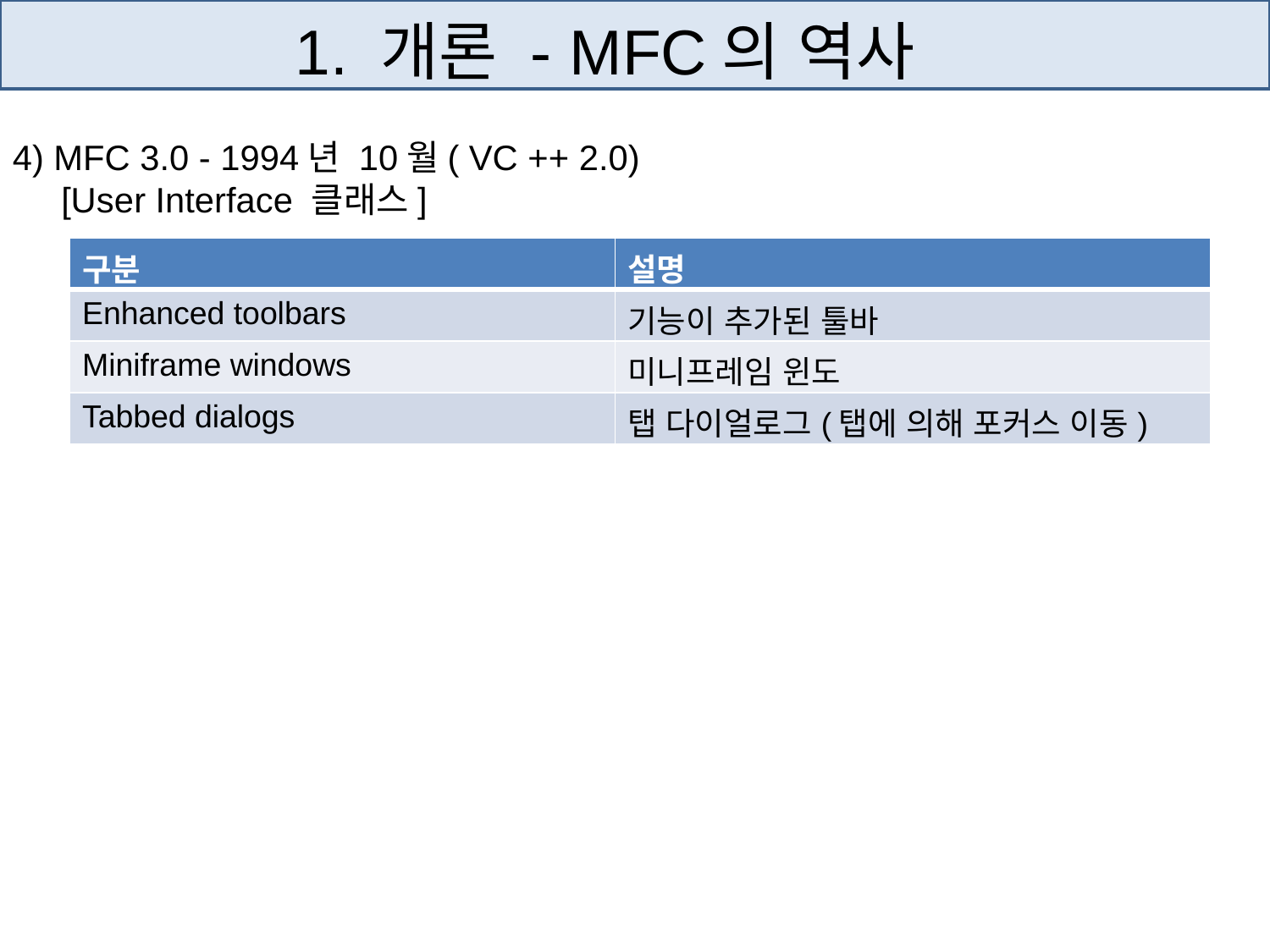

# 1. 개론 - MFC의 역사
4) MFC 3.0 - 1994년 10월( VC ++ 2.0)
     [User Interface 클래스]

| 구분 | 설명 |
| --- | --- |
| Enhanced toolbars | 기능이 추가된 툴바 |
| Miniframe windows | 미니프레임 윈도 |
| Tabbed dialogs | 탭 다이얼로그(탭에 의해 포커스 이동) |